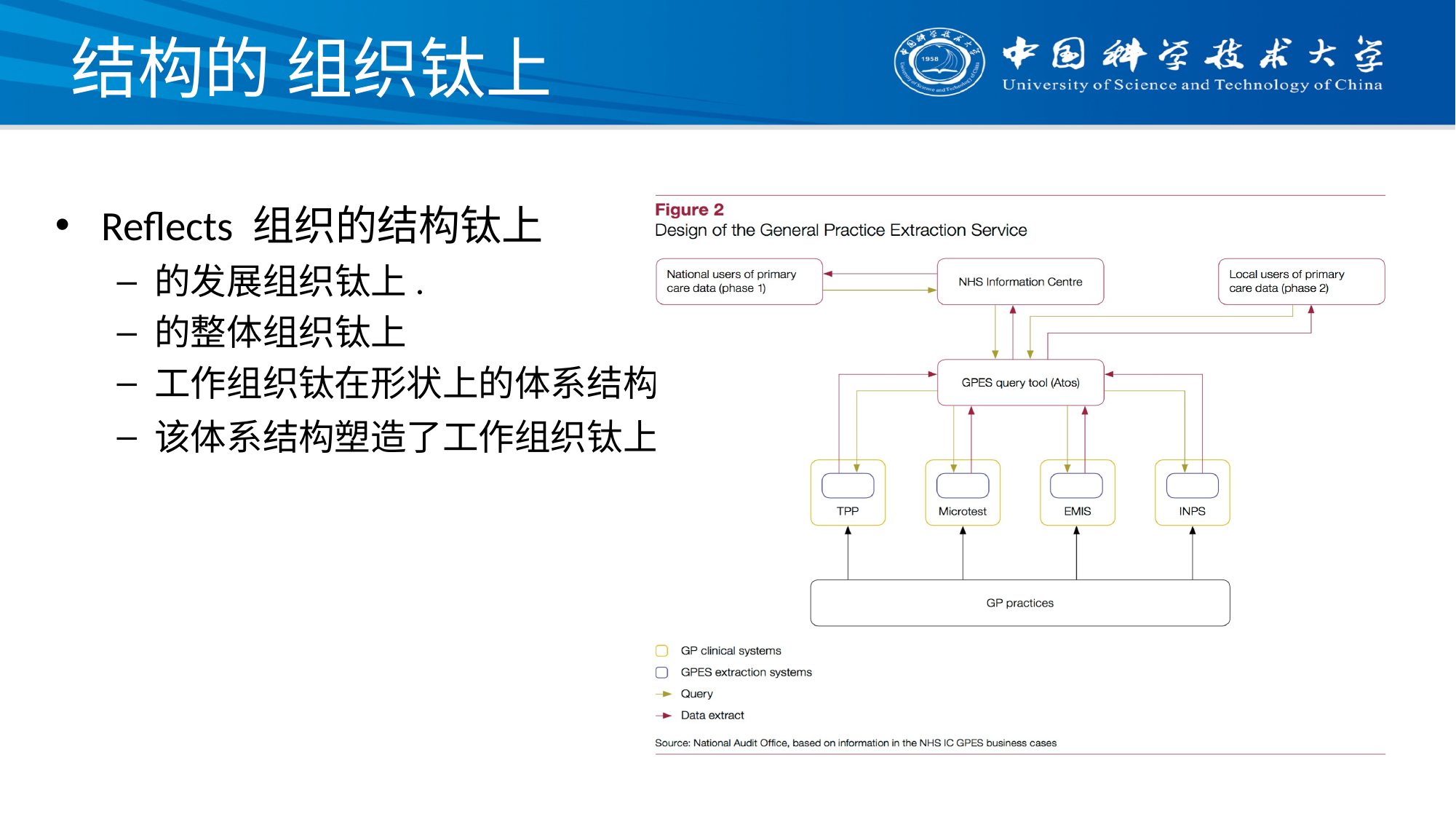

# 结构的 组织钛上
Reﬂects 组织的结构钛上
的发展组织钛上.
的整体组织钛上
工作组织钛在形状上的体系结构
该体系结构塑造了工作组织钛上.